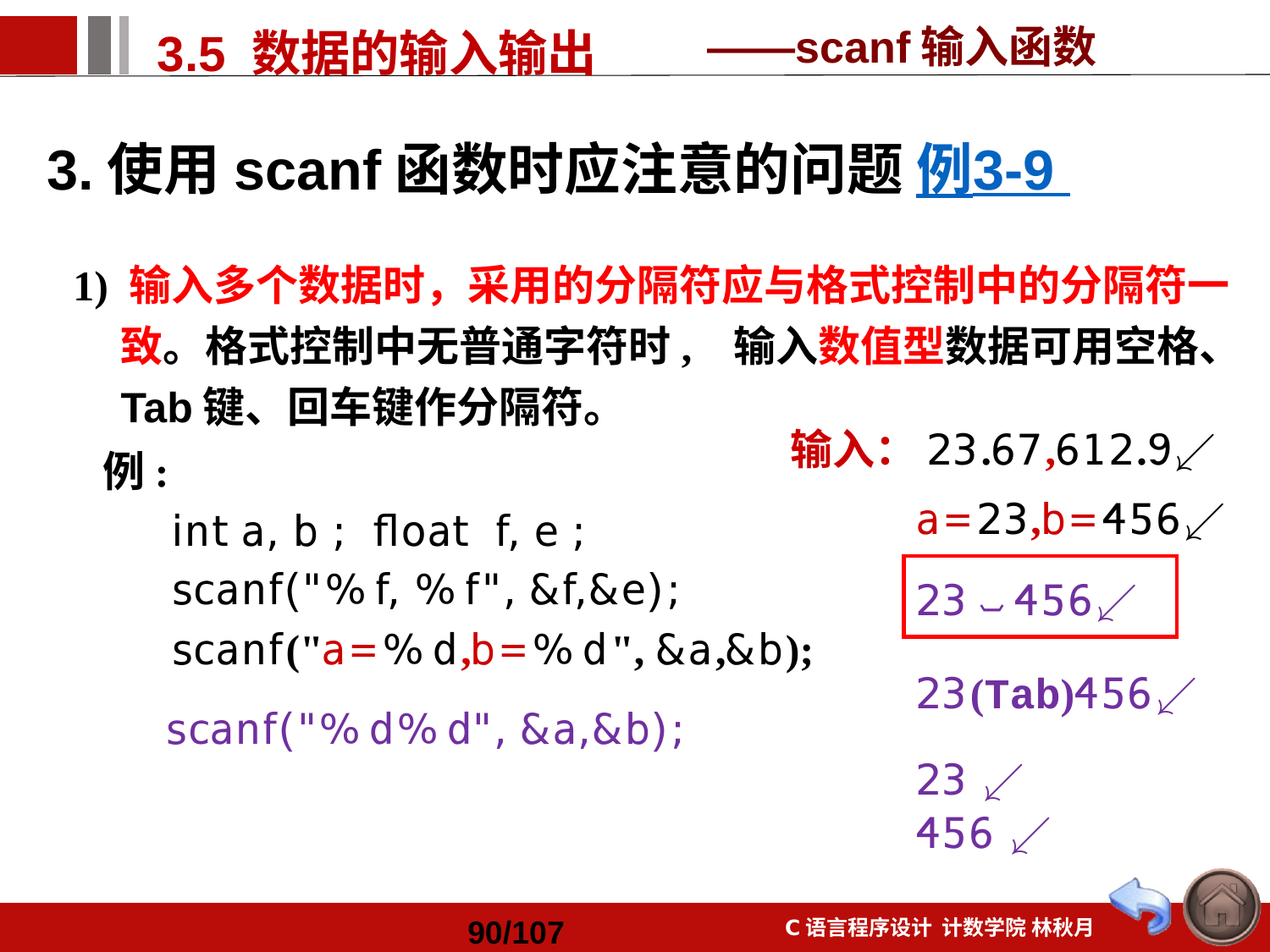

——scanf输入函数
3.使用scanf函数时应注意的问题 例3-9

1) 输入多个数据时，采用的分隔符应与格式控制中的分隔符一致。格式控制中无普通字符时,   输入数值型数据可用空格、Tab键、回车键作分隔符。
  例:
        int a, b ;  float  f, e ;
        scanf("%f, %f", &f,&e);
        scanf("a=%d,b=%d", &a,&b);
输入：23.67,612.9↙
	a=23,b=456↙

23︺456↙
23(Tab)456↙
23 ↙
456 ↙
scanf("%d%d", &a,&b);